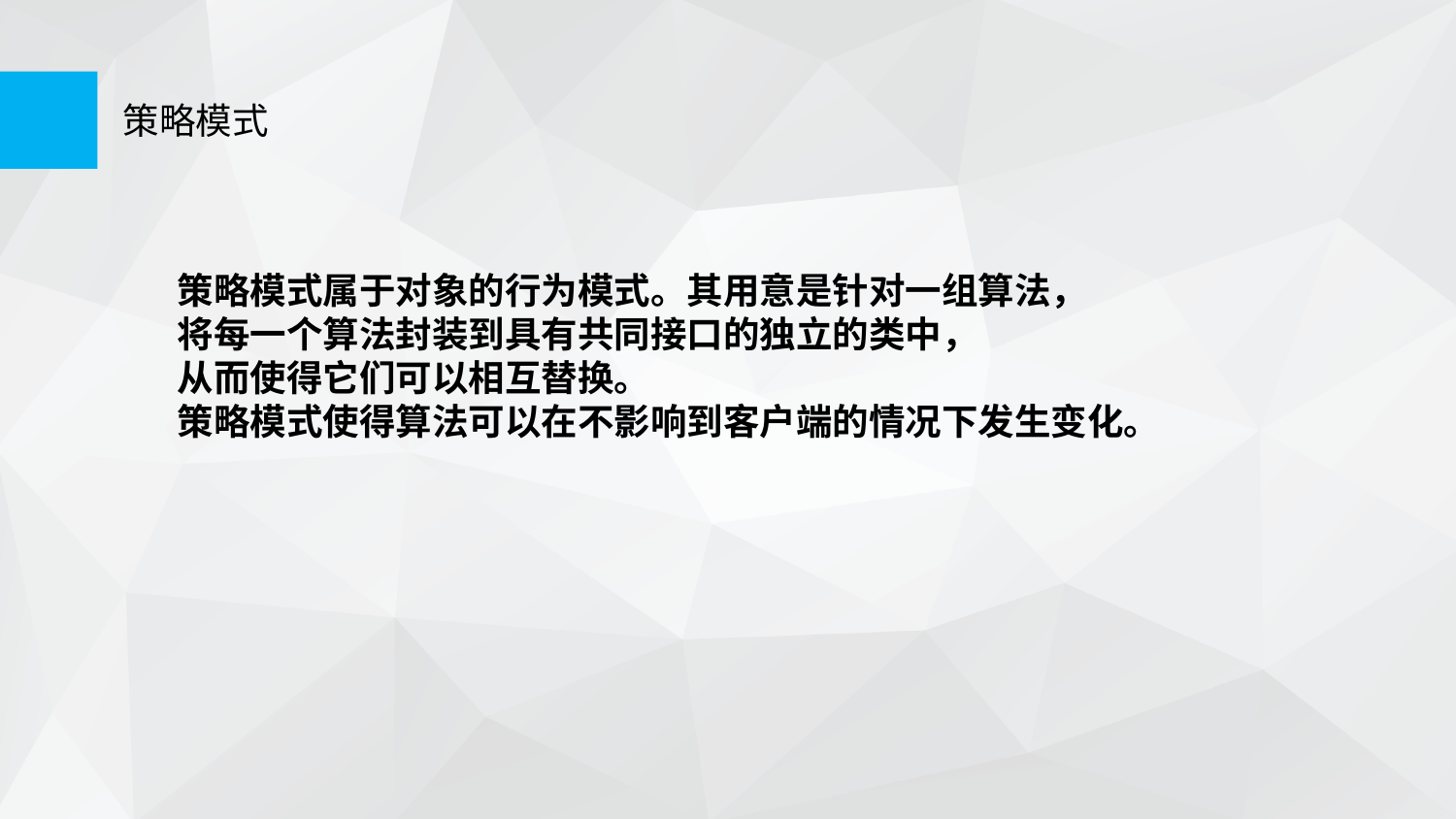

策略模式
策略模式属于对象的行为模式。其用意是针对一组算法，
将每一个算法封装到具有共同接口的独立的类中，
从而使得它们可以相互替换。
策略模式使得算法可以在不影响到客户端的情况下发生变化。